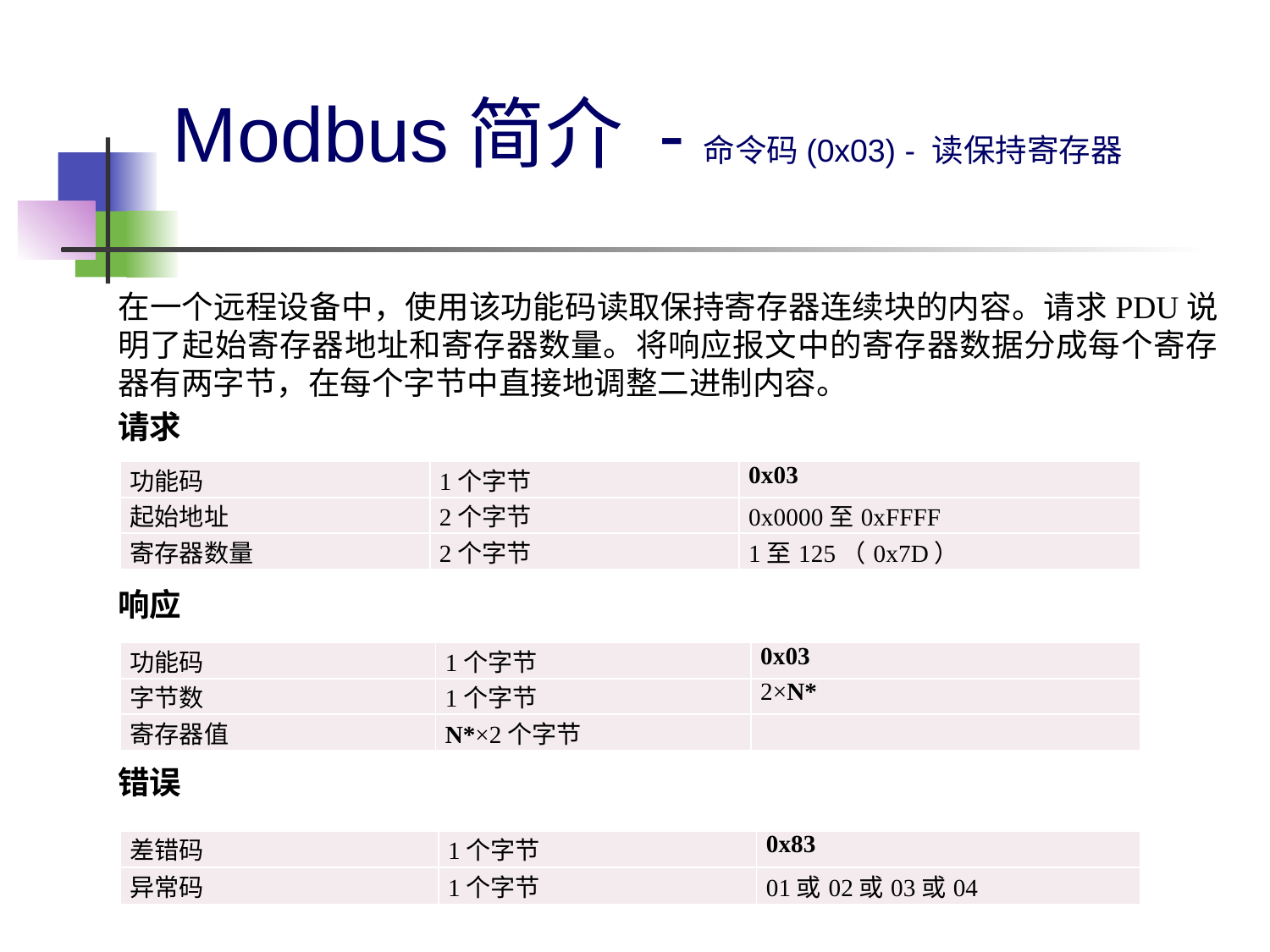

# Modbus简介 -命令码(0x03) - 读保持寄存器
在一个远程设备中，使用该功能码读取保持寄存器连续块的内容。请求PDU说明了起始寄存器地址和寄存器数量。将响应报文中的寄存器数据分成每个寄存器有两字节，在每个字节中直接地调整二进制内容。
请求

响应

错误

| 功能码 | 1个字节 | 0x03 |
| --- | --- | --- |
| 起始地址 | 2个字节 | 0x0000至0xFFFF |
| 寄存器数量 | 2个字节 | 1至125（0x7D） |
| 功能码 | 1个字节 | 0x03 |
| --- | --- | --- |
| 字节数 | 1个字节 | 2×N\* |
| 寄存器值 | N\*×2个字节 |  |
| 差错码 | 1个字节 | 0x83 |
| --- | --- | --- |
| 异常码 | 1个字节 | 01或02或03或04 |